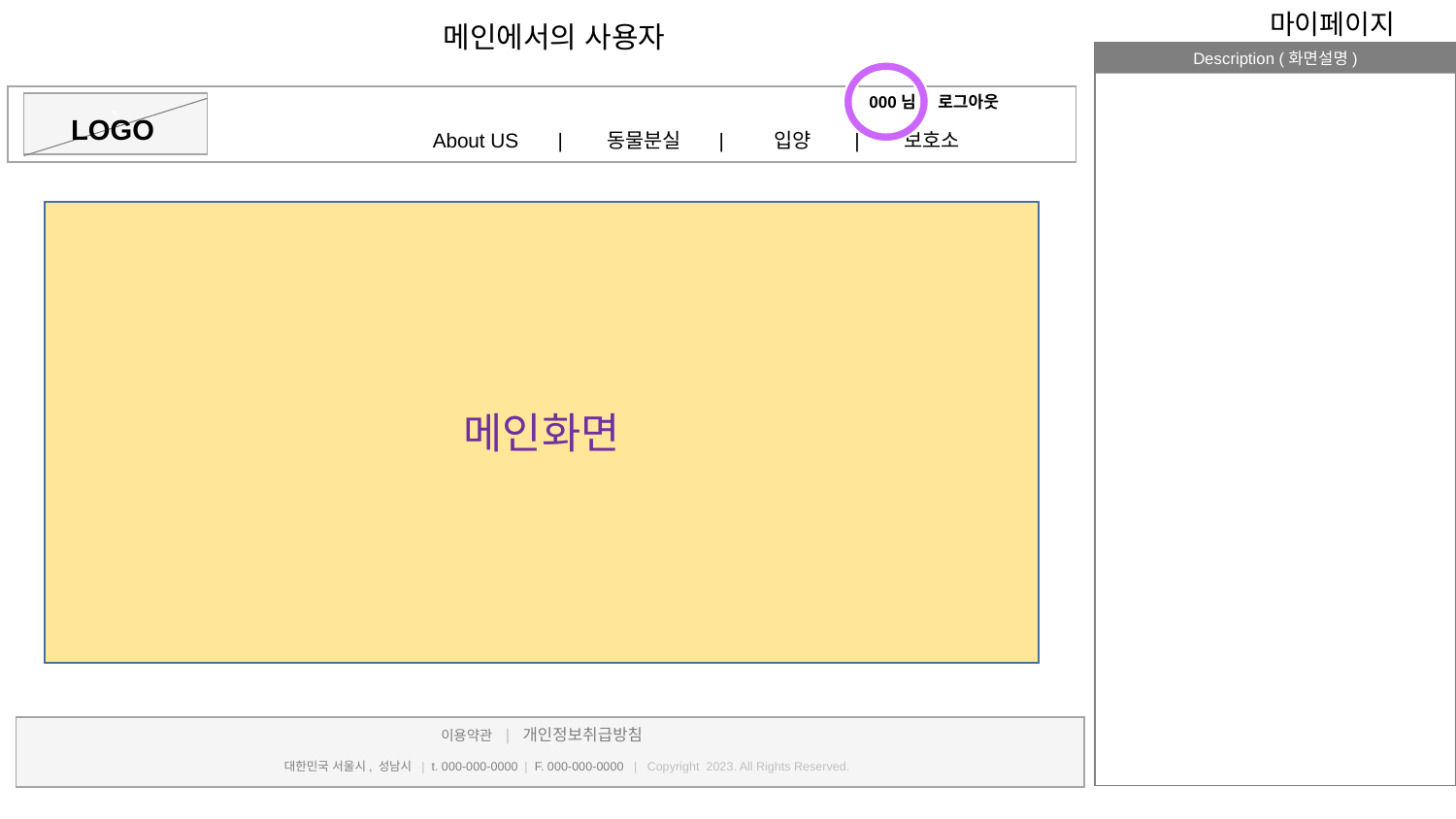

마이페이지
# 메인에서의 사용자

000님 | 로그아웃
사용자 이름은 ‘ 000님 ’ 으로 설정
 000님 클릭시
마이페이지 이동

2. 로그아웃
	로그아웃 클릭시 로그아웃 됨+메인으로 이동

회원만 볼수 있는 창에서의 로그아웃이 있을수 있음으로 메인이동
`
000님 | 로그아웃
`
LOGO
About US       |       동물분실      |        입양       |       보호소
메인화면
`
이용약관  |  개인정보취급방침
대한민국 서울시, 성남시  |  t. 000-000-0000  |  F. 000-000-0000   |   Copyright  2023. All Rights Reserved.